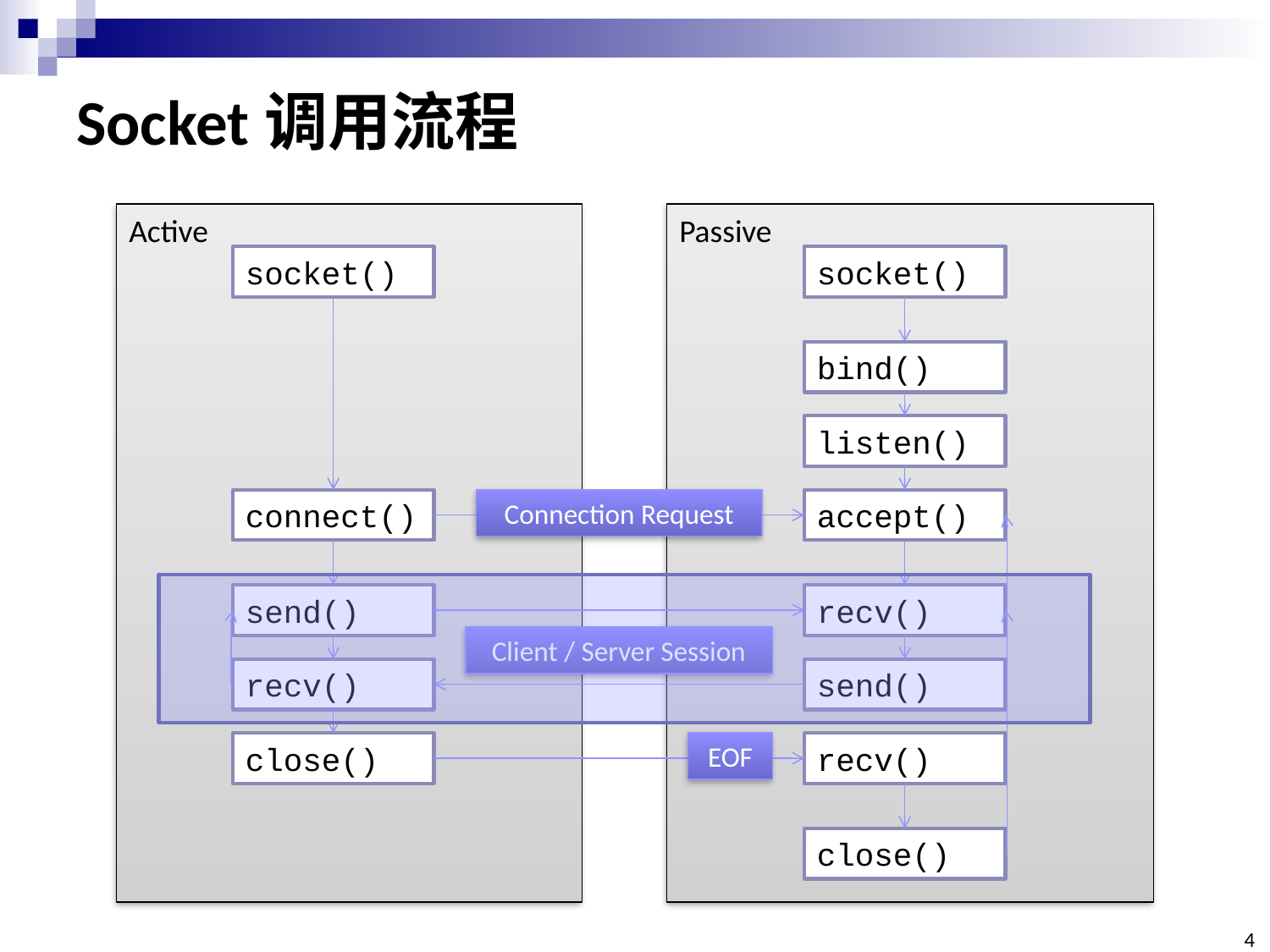

# Socket调用流程
Active

Passive

socket()
socket()
bind()
listen()
connect()
Connection Request
accept()
send()
recv()
Client / Server Session
recv()
send()
close()
EOF
recv()
close()

4